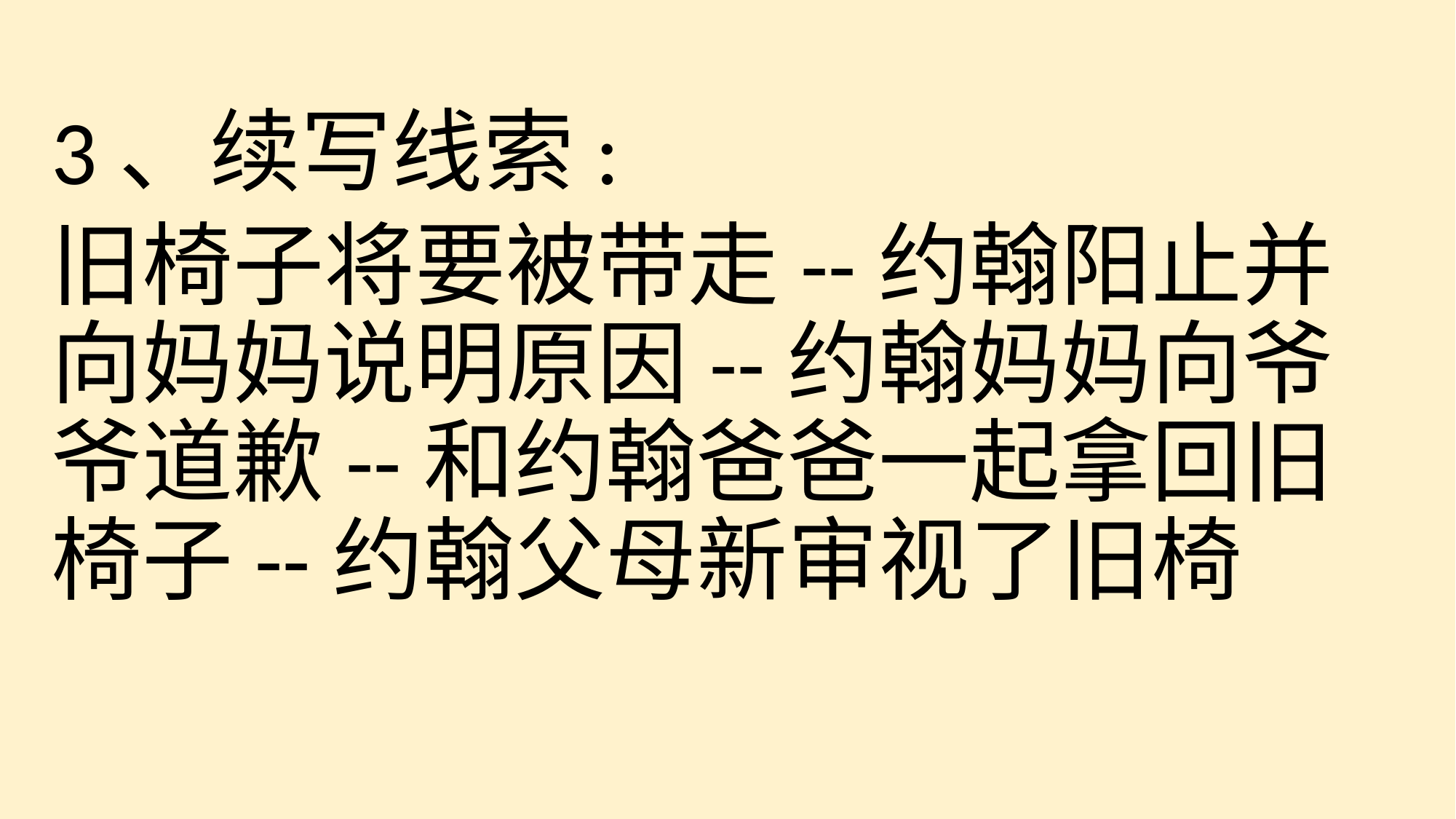

3、续写线索:
旧椅子将要被带走--约翰阳止并向妈妈说明原因--约翰妈妈向爷爷道歉--和约翰爸爸一起拿回旧椅子--约翰父母新审视了旧椅